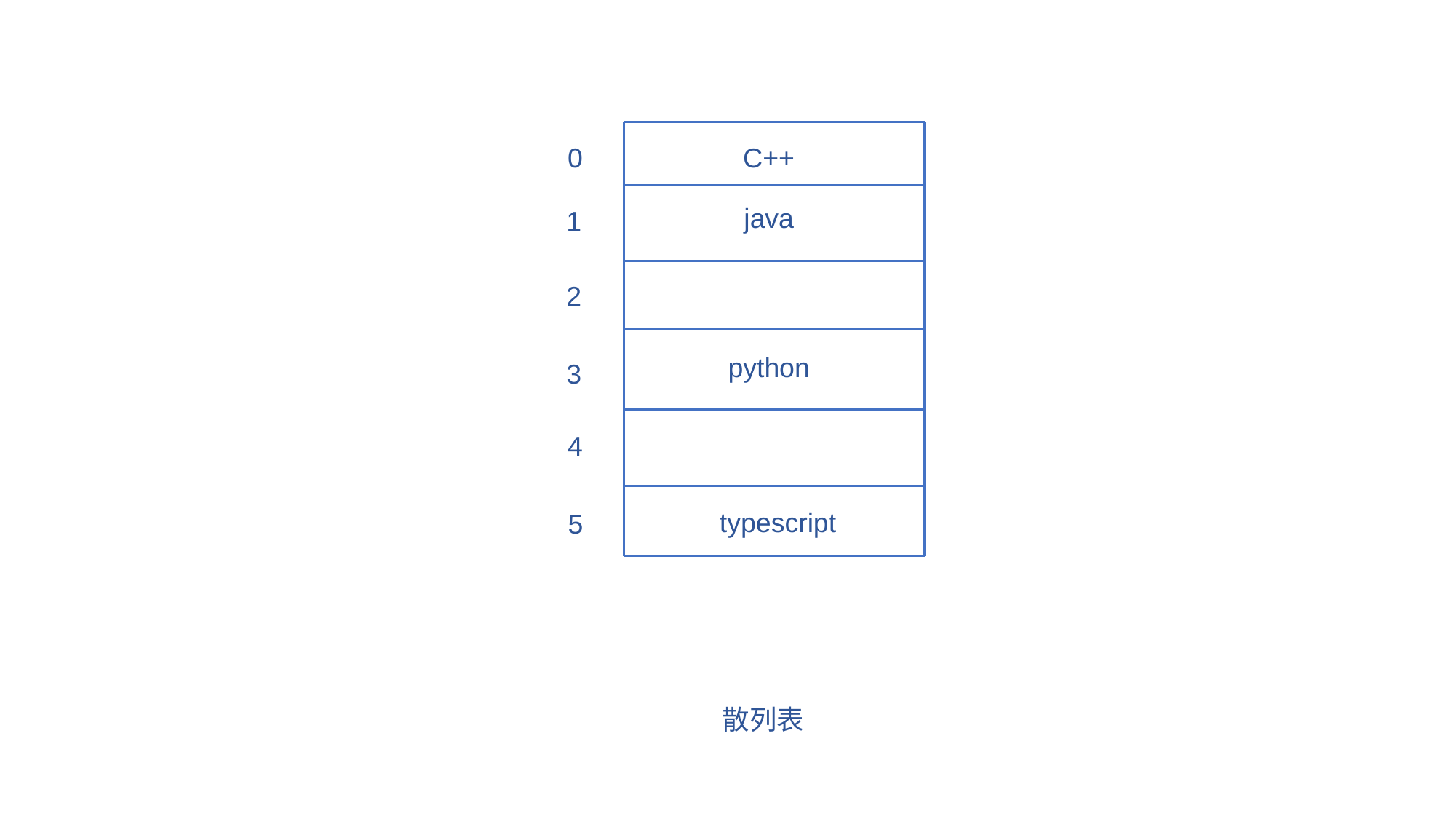

0
C++
java
1
2
python
3
4
typescript
5
散列表